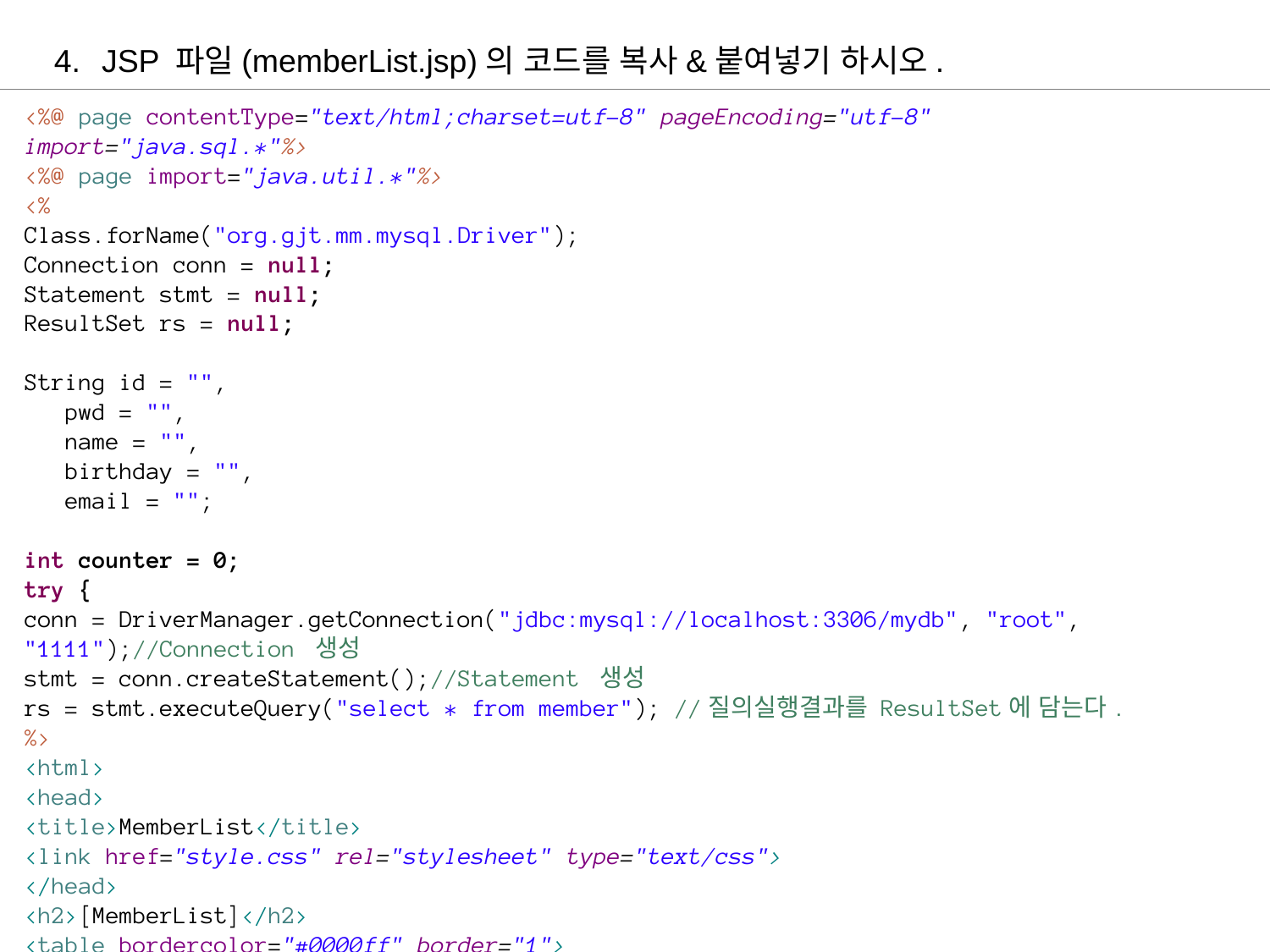

JSP 파일(memberList.jsp)의 코드를 복사&붙여넣기 하시오.
<%@ page contentType="text/html;charset=utf-8" pageEncoding="utf-8" import="java.sql.*"%>
<%@ page import="java.util.*"%>
<%
Class.forName("org.gjt.mm.mysql.Driver");
Connection conn = null;
Statement stmt = null;
ResultSet rs = null;

String id = "",
   pwd = "",
   name = "",
   birthday = "",
   email = "";

int counter = 0;
try {
conn = DriverManager.getConnection("jdbc:mysql://localhost:3306/mydb", "root", "1111");//Connection 생성
stmt = conn.createStatement();//Statement 생성
rs = stmt.executeQuery("select * from member"); //질의실행결과를 ResultSet에 담는다.
%>
<html>
<head>
<title>MemberList</title>
<link href="style.css" rel="stylesheet" type="text/css">
</head>
<h2>[MemberList]</h2>
<table bordercolor="#0000ff" border="1">
<tr>
<td><strong>아이디</strong></td>
<td><strong>비밀번호</strong></td>
<td><strong>이름</strong></td>
<td><strong>생년월일</strong></td>
<td><strong>이메일</strong></td>
</tr>